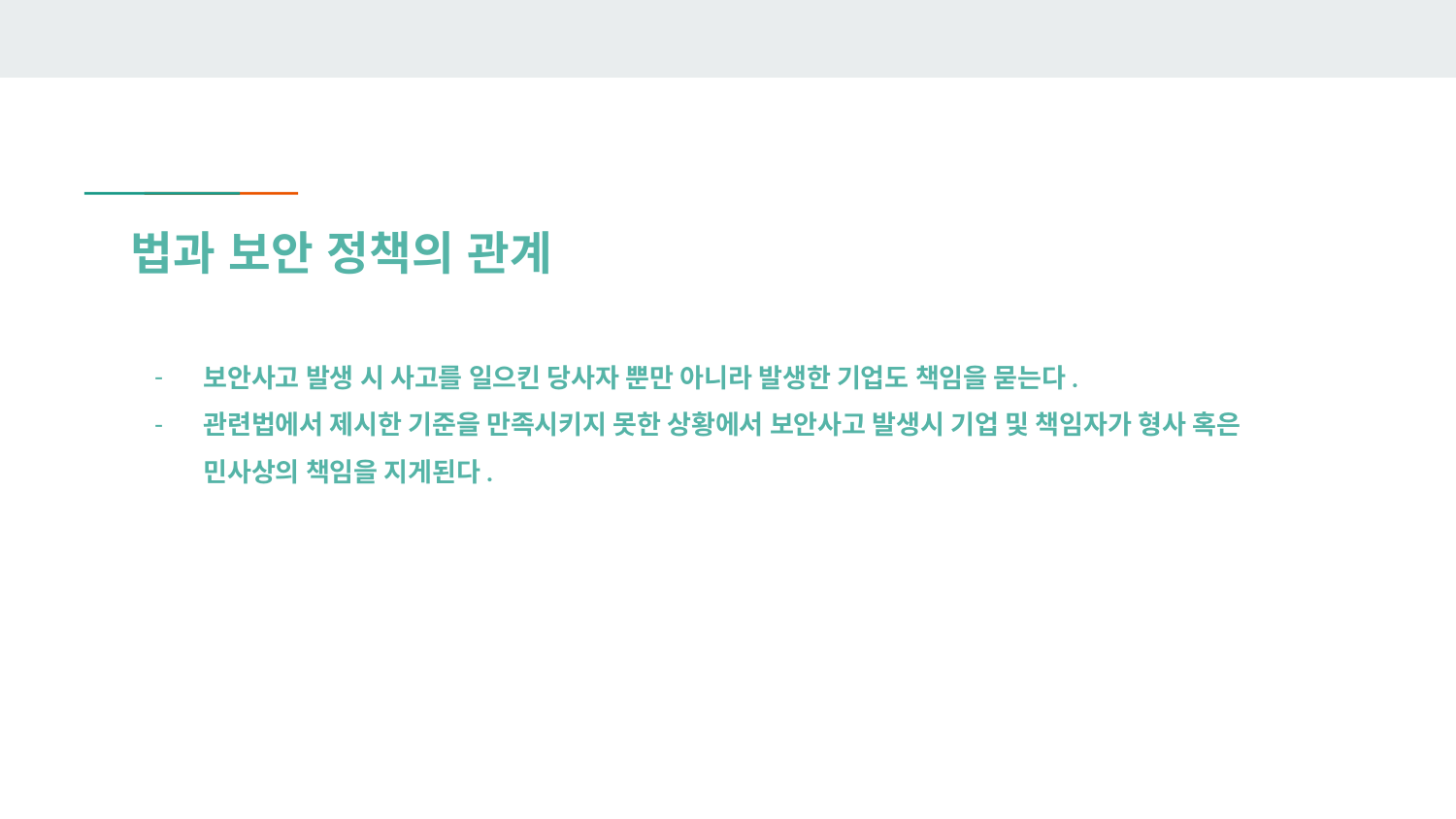

# 법과 보안 정책의 관계
보안사고 발생 시 사고를 일으킨 당사자 뿐만 아니라 발생한 기업도 책임을 묻는다.
관련법에서 제시한 기준을 만족시키지 못한 상황에서 보안사고 발생시 기업 및 책임자가 형사 혹은 민사상의 책임을 지게된다.